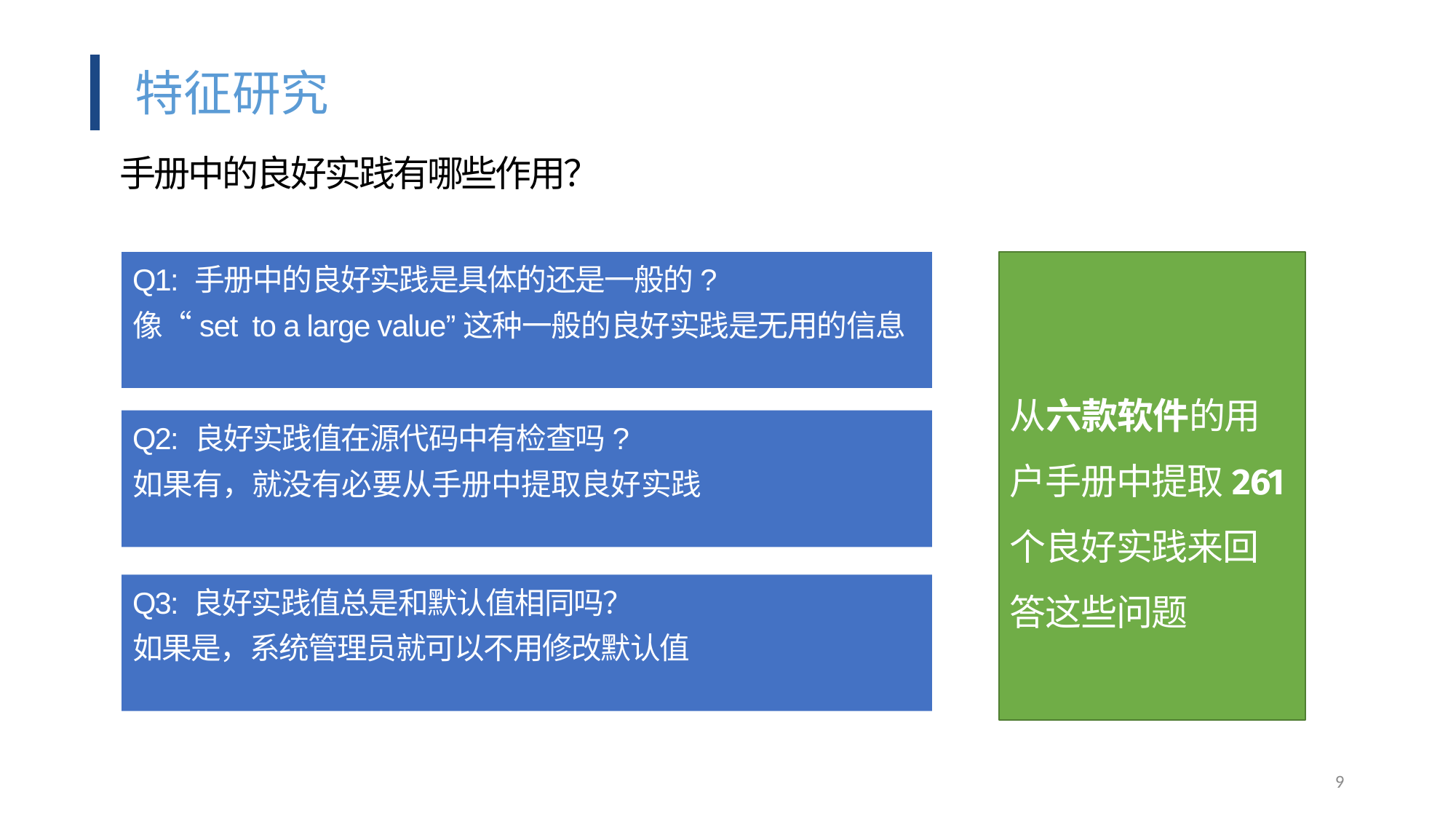

特征研究
# 手册中的良好实践有哪些作用？
Q1: 手册中的良好实践是具体的还是一般的?
像“set  to a large value”这种一般的良好实践是无用的信息

从六款软件的用户手册中提取261个良好实践来回答这些问题

Q2: 良好实践值在源代码中有检查吗?
如果有，就没有必要从手册中提取良好实践

Q3: 良好实践值总是和默认值相同吗？
如果是，系统管理员就可以不用修改默认值

9
9